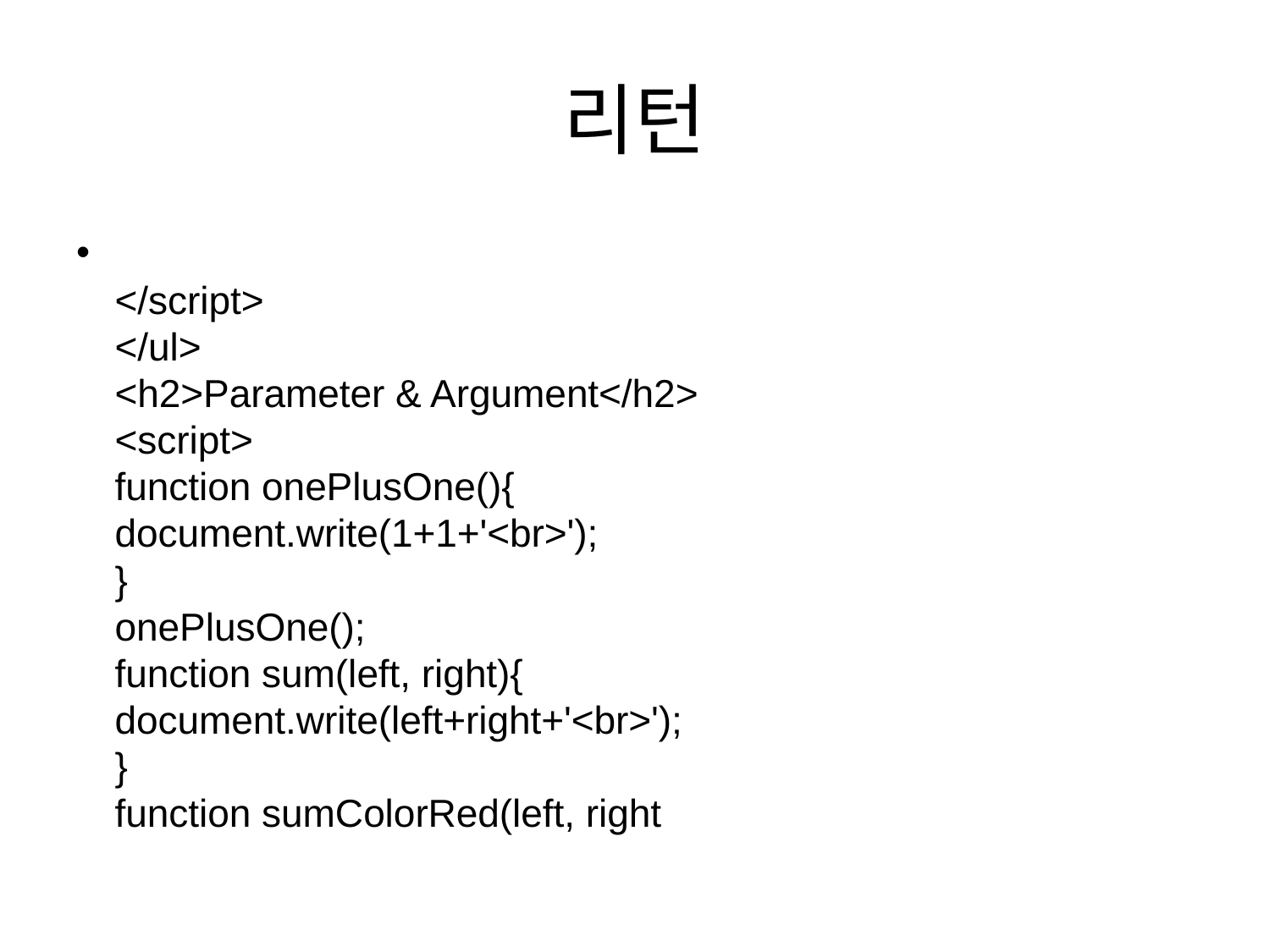

# 리턴
</script>
</ul>
<h2>Parameter & Argument</h2>
<script>
function onePlusOne(){
document.write(1+1+'<br>');
}
onePlusOne();
function sum(left, right){
document.write(left+right+'<br>');
}
function sumColorRed(left, right